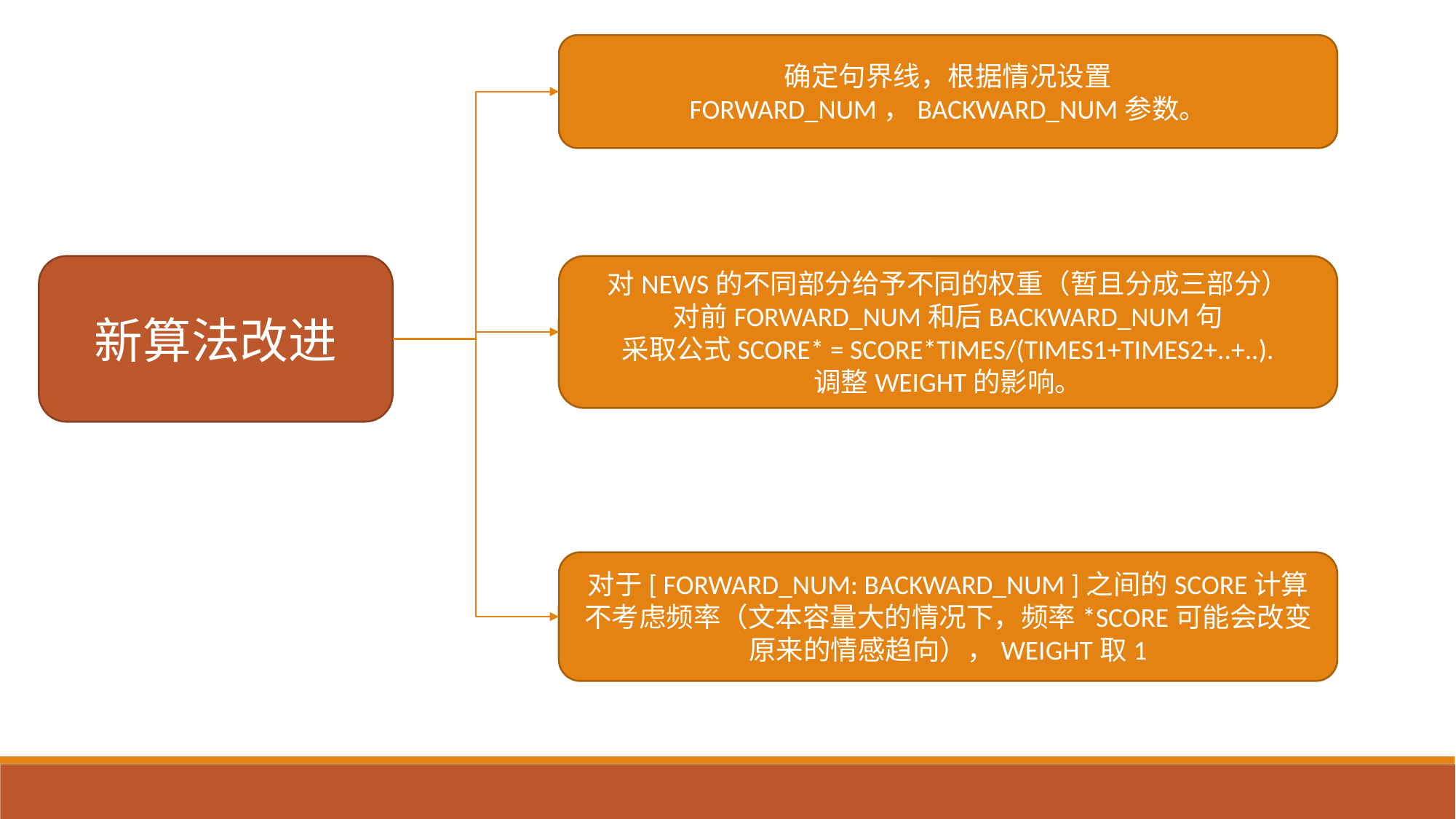

确定句界线，根据情况设置
FORWARD_NUM，BACKWARD_NUM参数。

新算法改进
对NEWS的不同部分给予不同的权重（暂且分成三部分）
对前FORWARD_NUM和后BACKWARD_NUM句
采取公式SCORE* = SCORE*TIMES/(TIMES1+TIMES2+..+..).
调整WEIGHT的影响。
对于[ FORWARD_NUM: BACKWARD_NUM ]之间的SCORE计算不考虑频率（文本容量大的情况下，频率*SCORE可能会改变原来的情感趋向），WEIGHT取1